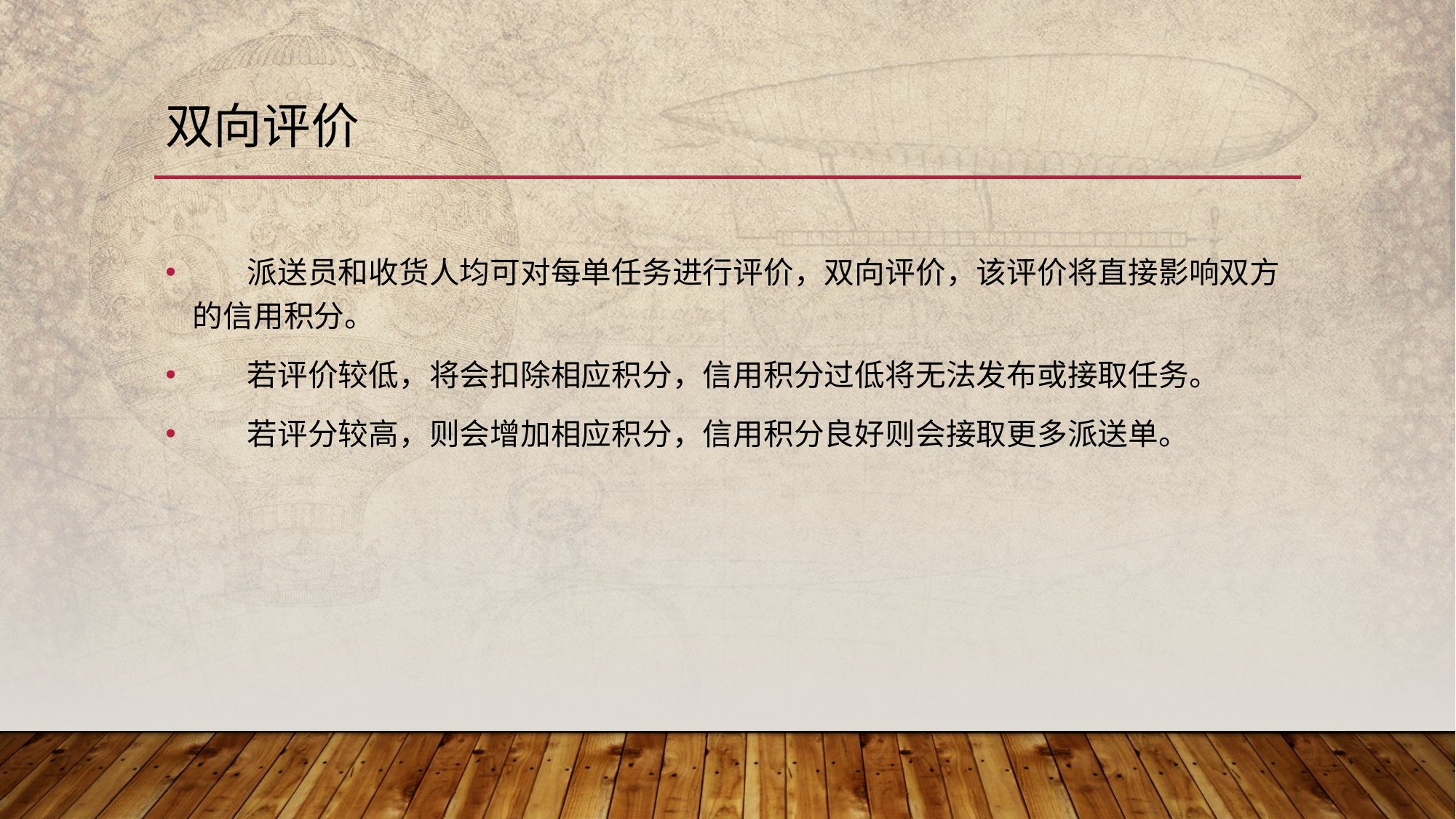

# 双向评价
       派送员和收货人均可对每单任务进行评价，双向评价，该评价将直接影响双方的信用积分。
       若评价较低，将会扣除相应积分，信用积分过低将无法发布或接取任务。
       若评分较高，则会增加相应积分，信用积分良好则会接取更多派送单。